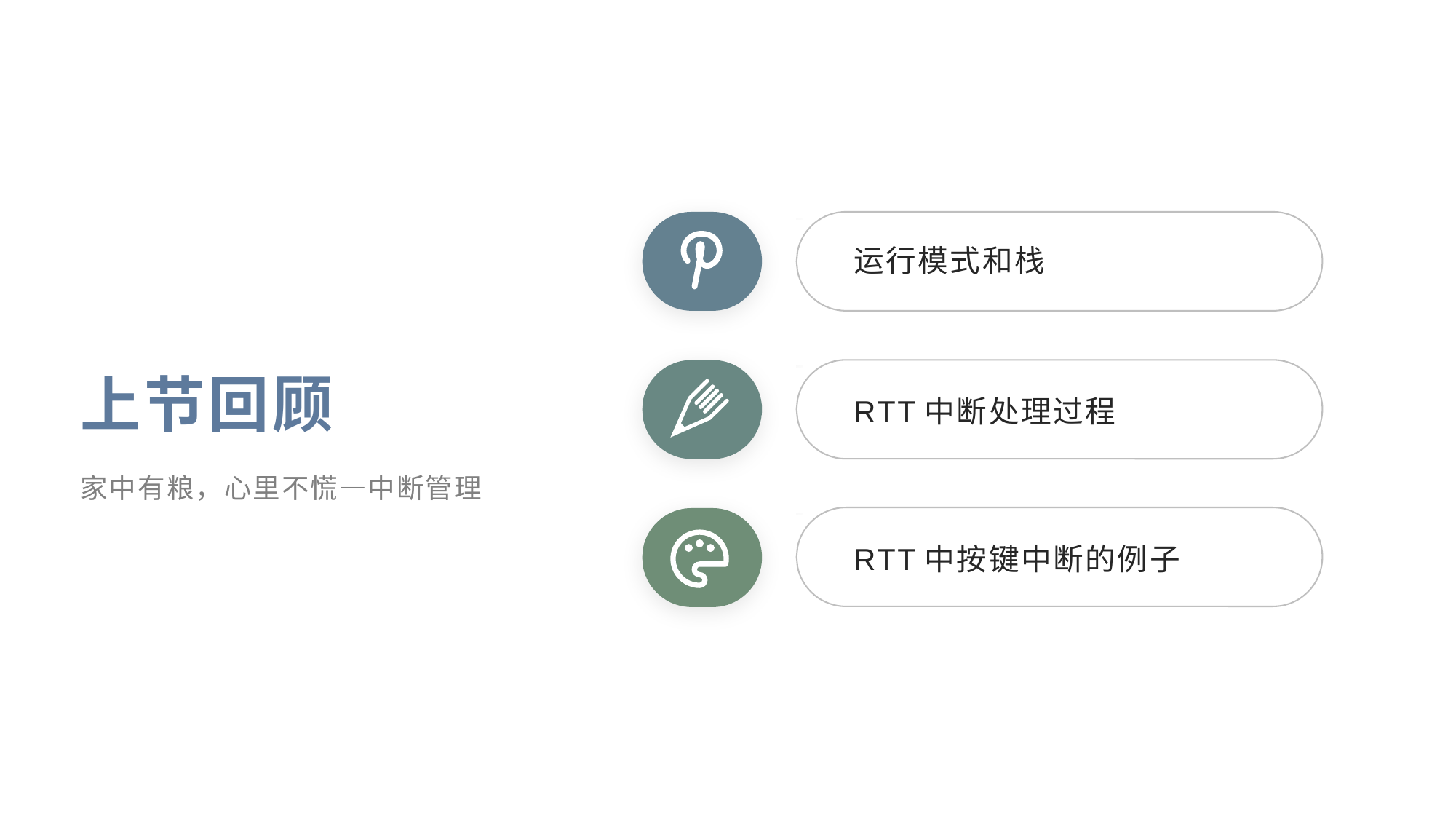

运行模式和栈
上节回顾

RTT中断处理过程
家中有粮，心里不慌—中断管理

RTT中按键中断的例子